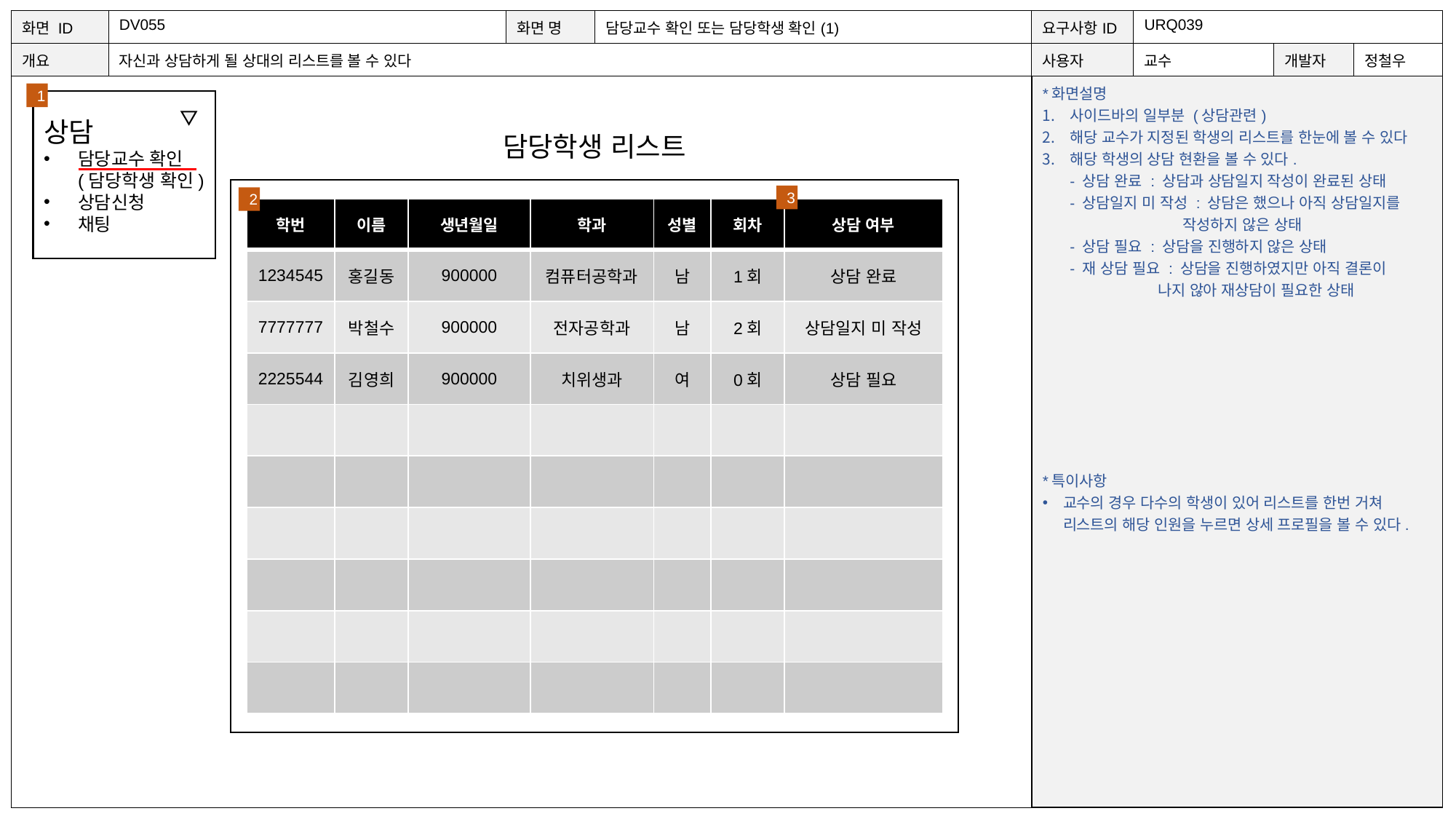

| 화면 ID | DV055 | 화면 명 | 담당교수 확인 또는 담당학생 확인(1) | 요구사항ID | URQ039 |  |  |
| --- | --- | --- | --- | --- | --- | --- | --- |
| 개요 | 자신과 상담하게 될 상대의 리스트를 볼 수 있다 |  |  | 사용자 | 교수 | 개발자 | 정철우 |
|  |  |  |  | \*화면설명 사이드바의 일부분 (상담관련) 해당 교수가 지정된 학생의 리스트를 한눈에 볼 수 있다 해당 학생의 상담 현환을 볼 수 있다. - 상담 완료 : 상담과 상담일지 작성이 완료된 상태 - 상담일지 미 작성 : 상담은 했으나 아직 상담일지를 작성하지 않은 상태 - 상담 필요 : 상담을 진행하지 않은 상태 - 재 상담 필요 : 상담을 진행하였지만 아직 결론이 나지 않아 재상담이 필요한 상태 \*특이사항 교수의 경우 다수의 학생이 있어 리스트를 한번 거쳐 리스트의 해당 인원을 누르면 상세 프로필을 볼 수 있다. |  |  |  |
1
상담
담당교수 확인
(담당학생 확인)
상담신청
채팅

담당학생 리스트

3
2
| 학번 | 이름 | 생년월일 | 학과 | 성별 | 회차 | 상담 여부 |
| --- | --- | --- | --- | --- | --- | --- |
| 1234545 | 홍길동 | 900000 | 컴퓨터공학과 | 남 | 1회 | 상담 완료 |
| 7777777 | 박철수 | 900000 | 전자공학과 | 남 | 2회 | 상담일지 미 작성 |
| 2225544 | 김영희 | 900000 | 치위생과 | 여 | 0회 | 상담 필요 |
|  |  |  |  |  |  |  |
|  |  |  |  |  |  |  |
|  |  |  |  |  |  |  |
|  |  |  |  |  |  |  |
|  |  |  |  |  |  |  |
|  |  |  |  |  |  |  |